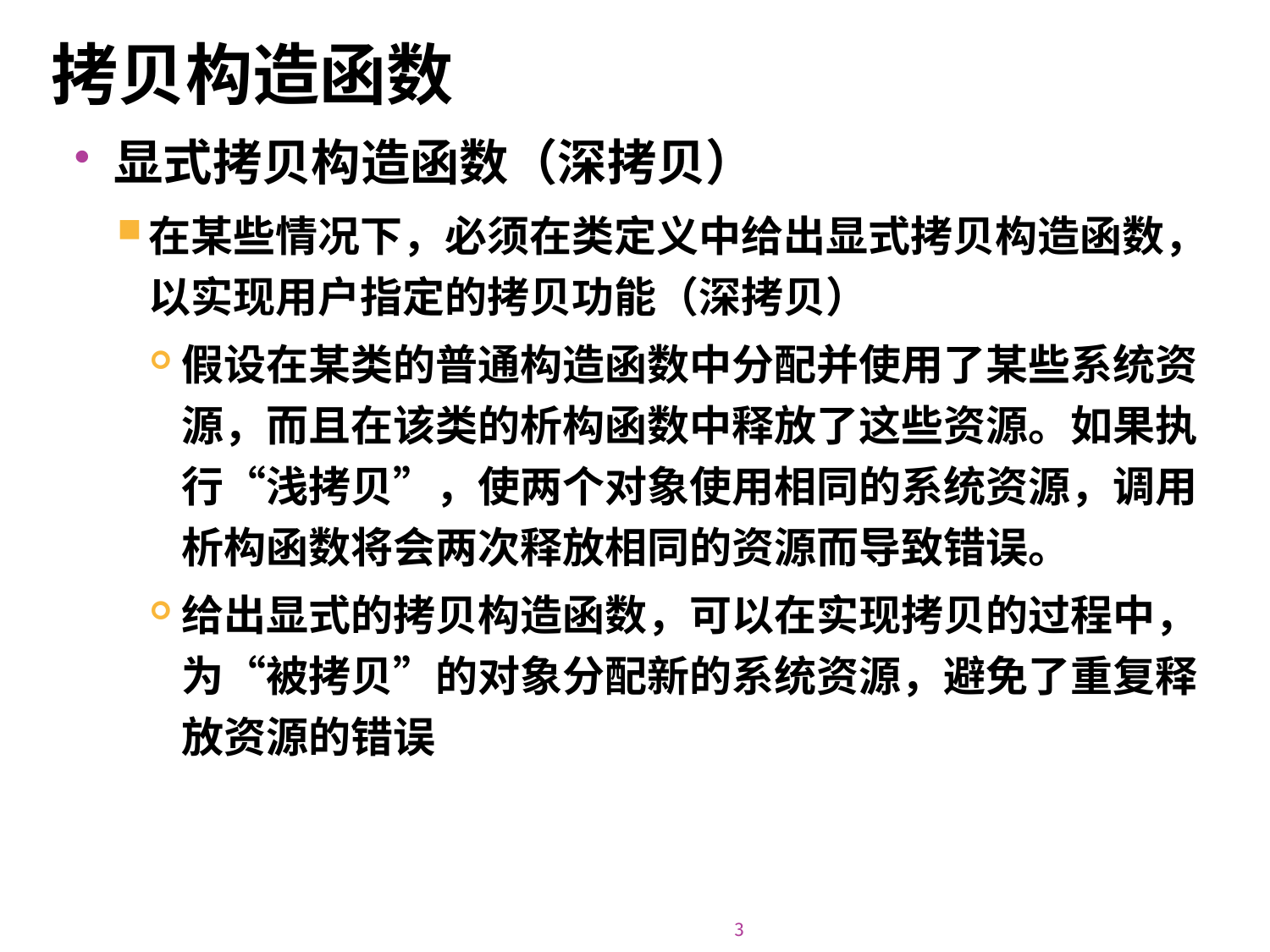

# 拷贝构造函数
显式拷贝构造函数（深拷贝）
在某些情况下，必须在类定义中给出显式拷贝构造函数，以实现用户指定的拷贝功能（深拷贝）
假设在某类的普通构造函数中分配并使用了某些系统资源，而且在该类的析构函数中释放了这些资源。如果执行“浅拷贝”，使两个对象使用相同的系统资源，调用析构函数将会两次释放相同的资源而导致错误。
给出显式的拷贝构造函数，可以在实现拷贝的过程中，为“被拷贝”的对象分配新的系统资源，避免了重复释放资源的错误
3